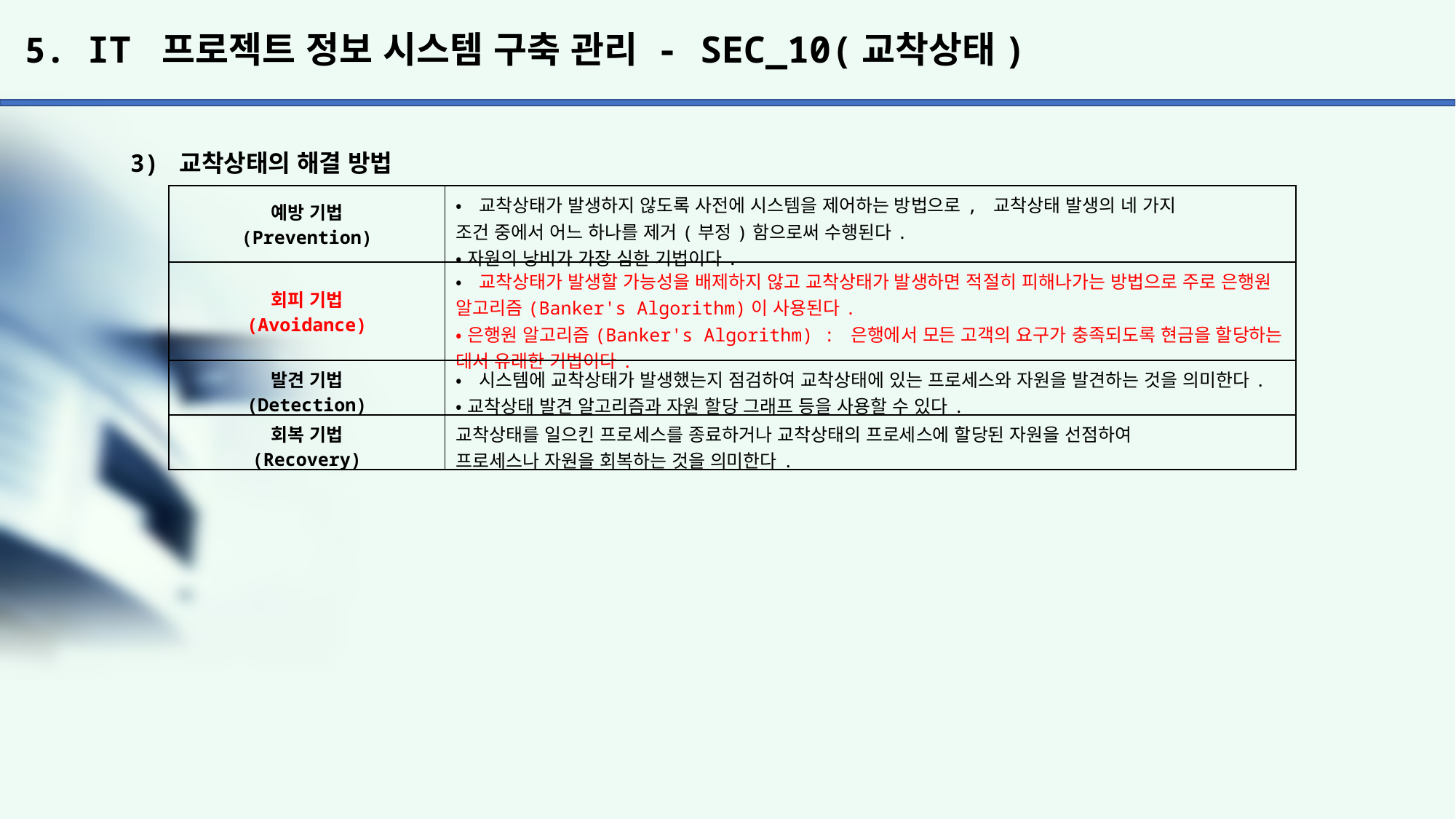

# 5. IT 프로젝트 정보 시스템 구축 관리 - SEC_10(교착상태)
3) 교착상태의 해결 방법

| 예방 기법 (Prevention) | •교착상태가 발생하지 않도록 사전에 시스템을 제어하는 방법으로, 교착상태 발생의 네 가지 조건 중에서 어느 하나를 제거(부정)함으로써 수행된다. •자원의 낭비가 가장 심한 기법이다. |
| --- | --- |
| 회피 기법 (Avoidance) | •교착상태가 발생할 가능성을 배제하지 않고 교착상태가 발생하면 적절히 피해나가는 방법으로 주로 은행원 알고리즘(Banker's Algorithm)이 사용된다. •은행원 알고리즘(Banker's Algorithm) : 은행에서 모든 고객의 요구가 충족되도록 현금을 할당하는 데서 유래한 기법이다. |
| 발견 기법 (Detection) | •시스템에 교착상태가 발생했는지 점검하여 교착상태에 있는 프로세스와 자원을 발견하는 것을 의미한다. •교착상태 발견 알고리즘과 자원 할당 그래프 등을 사용할 수 있다. |
| 회복 기법 (Recovery) | 교착상태를 일으킨 프로세스를 종료하거나 교착상태의 프로세스에 할당된 자원을 선점하여 프로세스나 자원을 회복하는 것을 의미한다. |